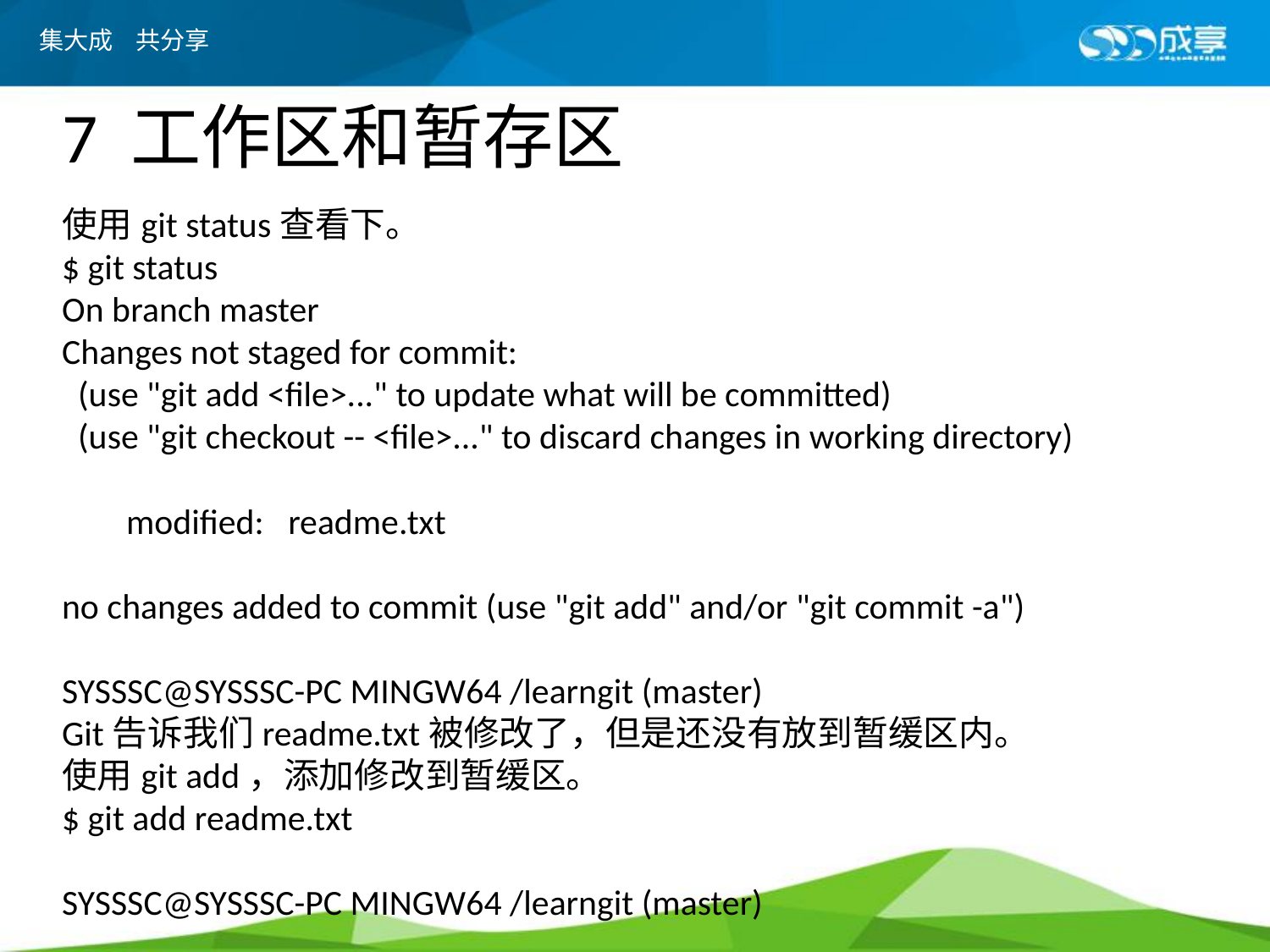

7 工作区和暂存区

使用git status查看下。
$ git status
On branch master
Changes not staged for commit:
  (use "git add <file>..." to update what will be committed)
  (use "git checkout -- <file>..." to discard changes in working directory)

        modified:   readme.txt

no changes added to commit (use "git add" and/or "git commit -a")

SYSSSC@SYSSSC-PC MINGW64 /learngit (master)
Git告诉我们readme.txt被修改了，但是还没有放到暂缓区内。
使用git add，添加修改到暂缓区。
$ git add readme.txt

SYSSSC@SYSSSC-PC MINGW64 /learngit (master)